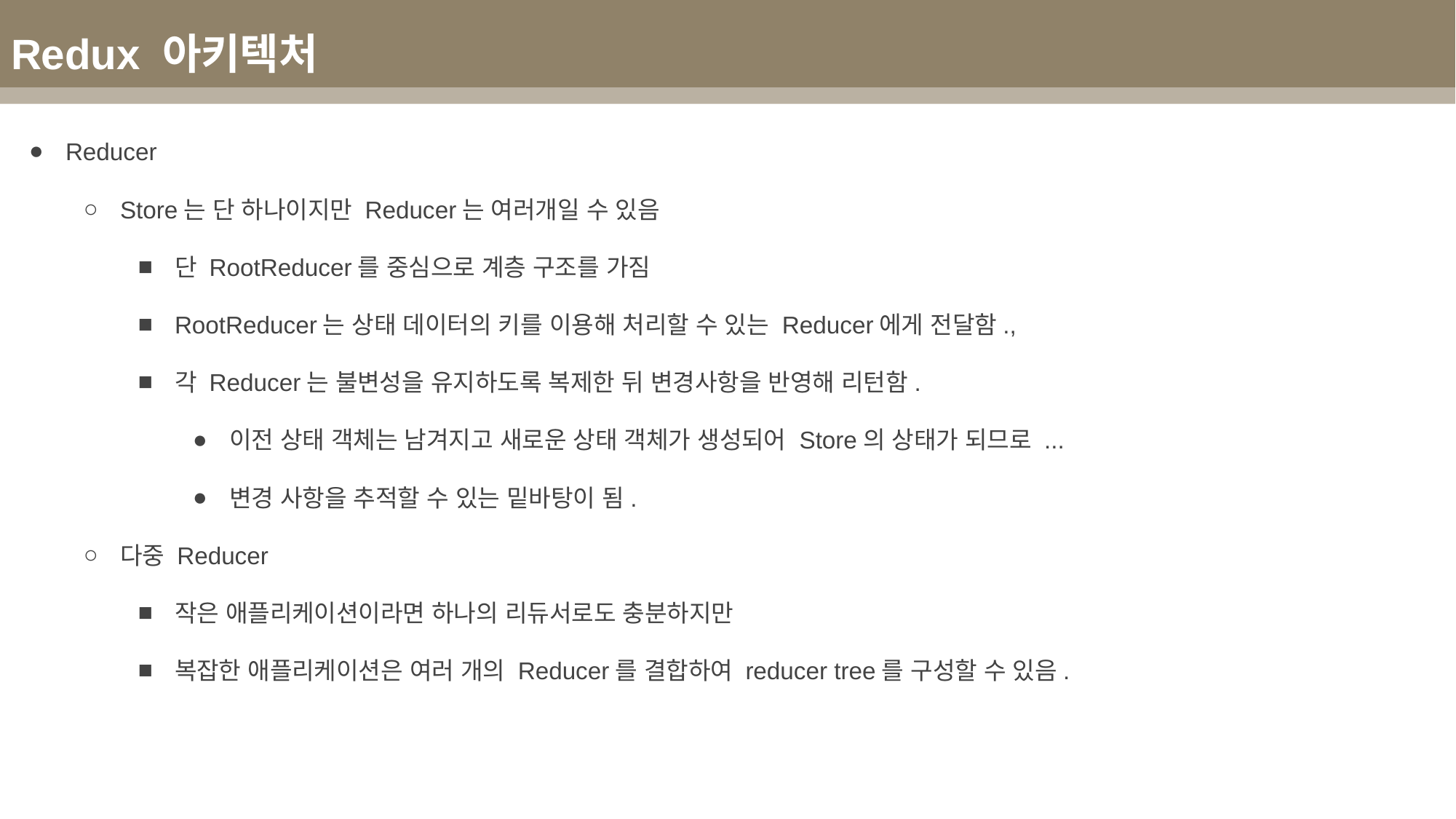

Redux 아키텍처
Reducer
Store는 단 하나이지만 Reducer는 여러개일 수 있음
단 RootReducer를 중심으로 계층 구조를 가짐
RootReducer는 상태 데이터의 키를 이용해 처리할 수 있는 Reducer에게 전달함.,
각 Reducer는 불변성을 유지하도록 복제한 뒤 변경사항을 반영해 리턴함.
이전 상태 객체는 남겨지고 새로운 상태 객체가 생성되어 Store의 상태가 되므로 ...
변경 사항을 추적할 수 있는 밑바탕이 됨.
다중 Reducer
작은 애플리케이션이라면 하나의 리듀서로도 충분하지만
복잡한 애플리케이션은 여러 개의 Reducer를 결합하여 reducer tree를 구성할 수 있음.